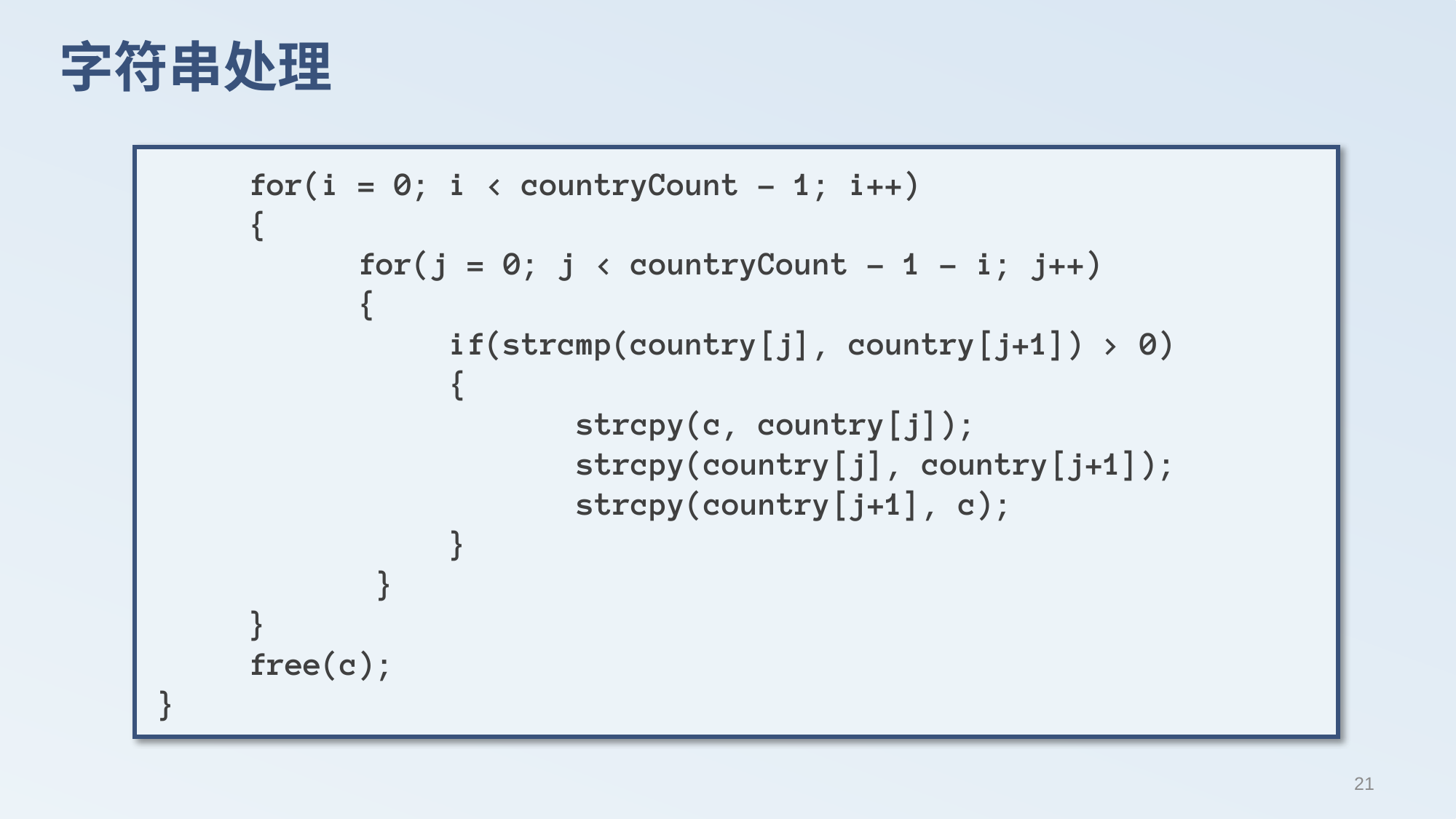

# 字符串处理
     for(i = 0; i < countryCount - 1; i++)
     {
           for(j = 0; j < countryCount - 1 - i; j++)
           {
                if(strcmp(country[j], country[j+1]) > 0)
                {
                       strcpy(c, country[j]);
                       strcpy(country[j], country[j+1]);
                       strcpy(country[j+1], c);
                }
            }
     }
     free(c);
}